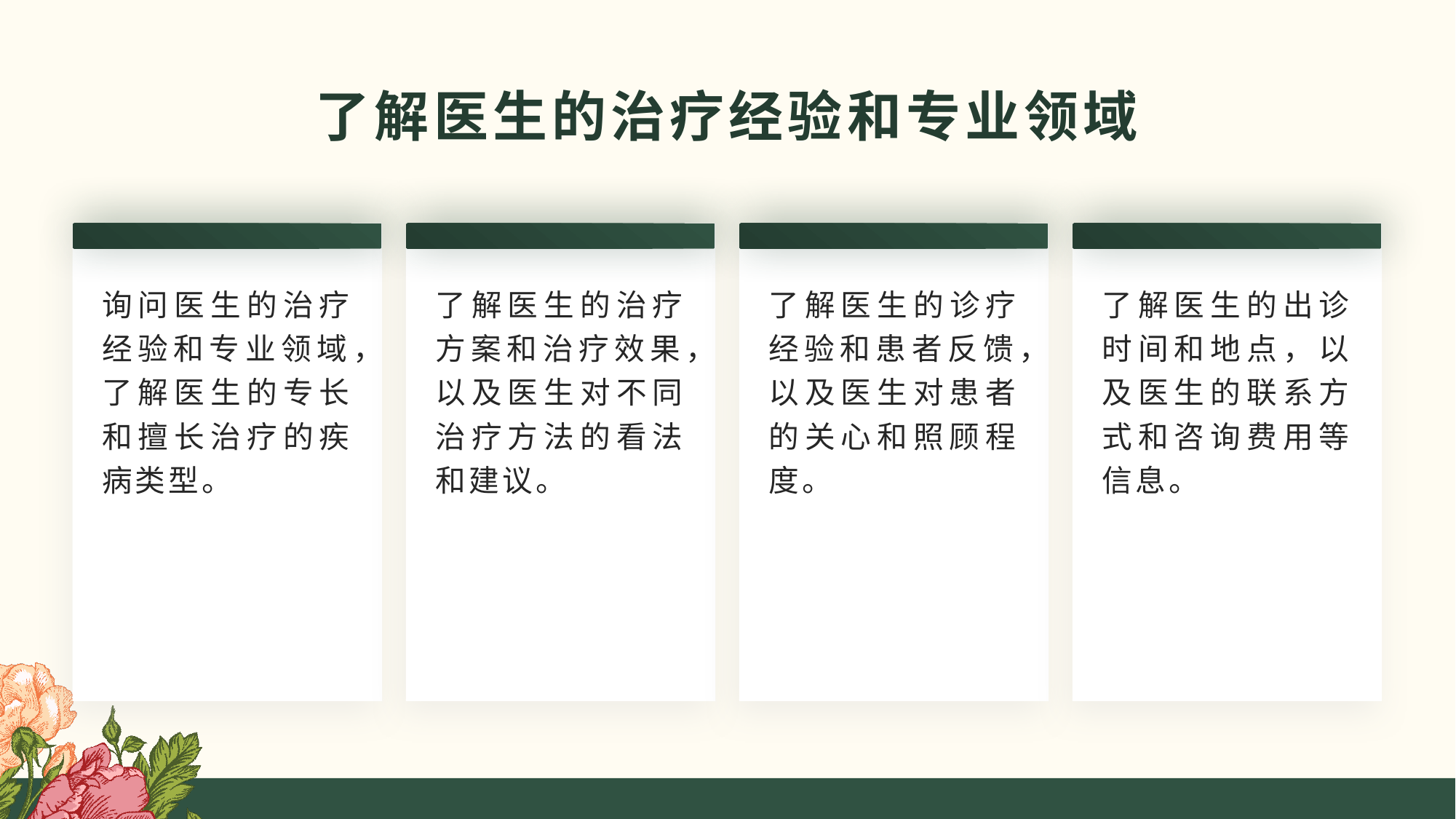

了解医生的治疗经验和专业领域

询问医生的治疗经验和专业领域，了解医生的专长和擅长治疗的疾病类型。
了解医生的治疗方案和治疗效果，以及医生对不同治疗方法的看法和建议。
了解医生的诊疗经验和患者反馈，以及医生对患者的关心和照顾程度。
了解医生的出诊时间和地点，以及医生的联系方式和咨询费用等信息。